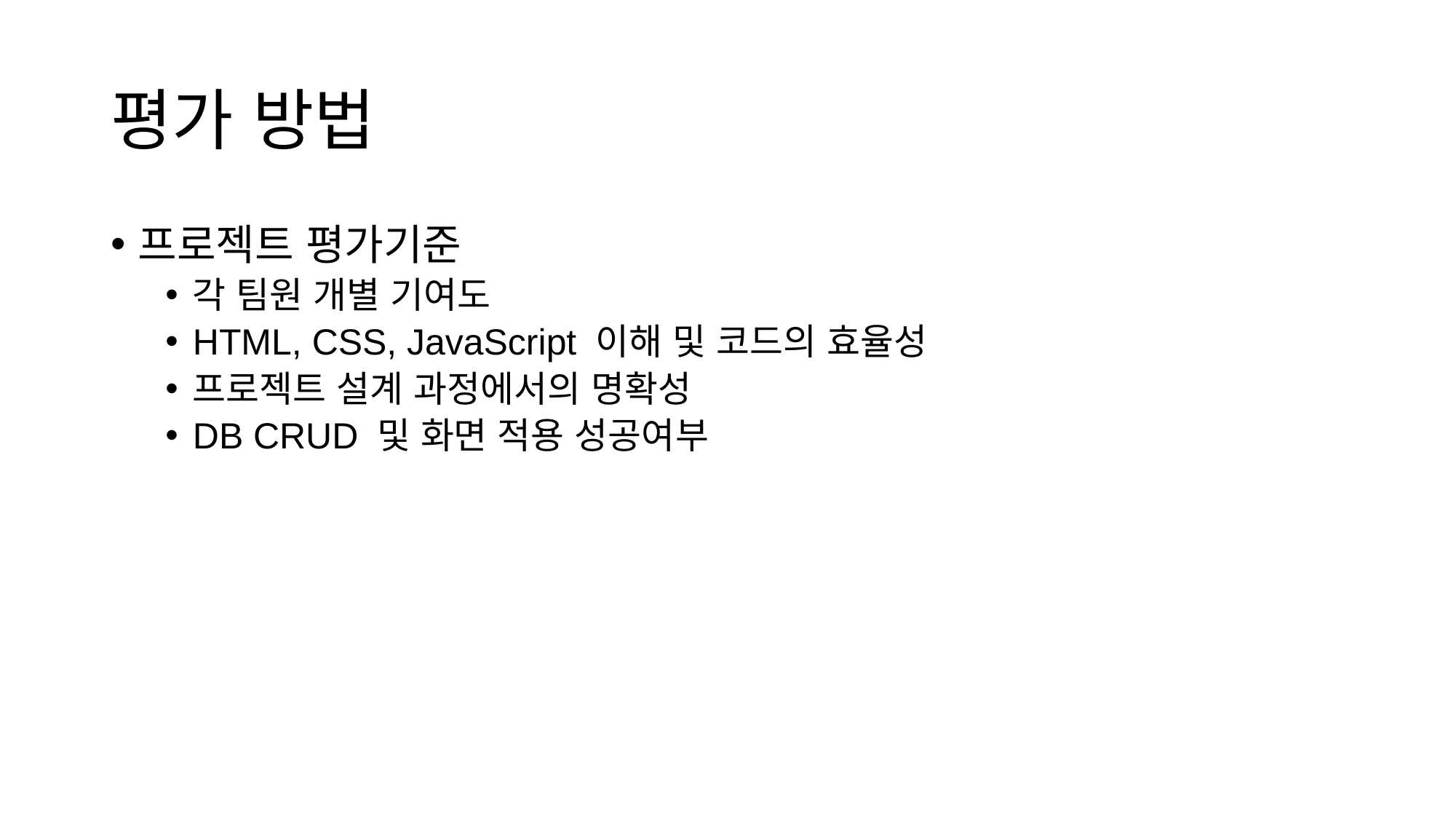

# 평가 방법
프로젝트 평가기준
각 팀원 개별 기여도
HTML, CSS, JavaScript 이해 및 코드의 효율성
프로젝트 설계 과정에서의 명확성
DB CRUD 및 화면 적용 성공여부